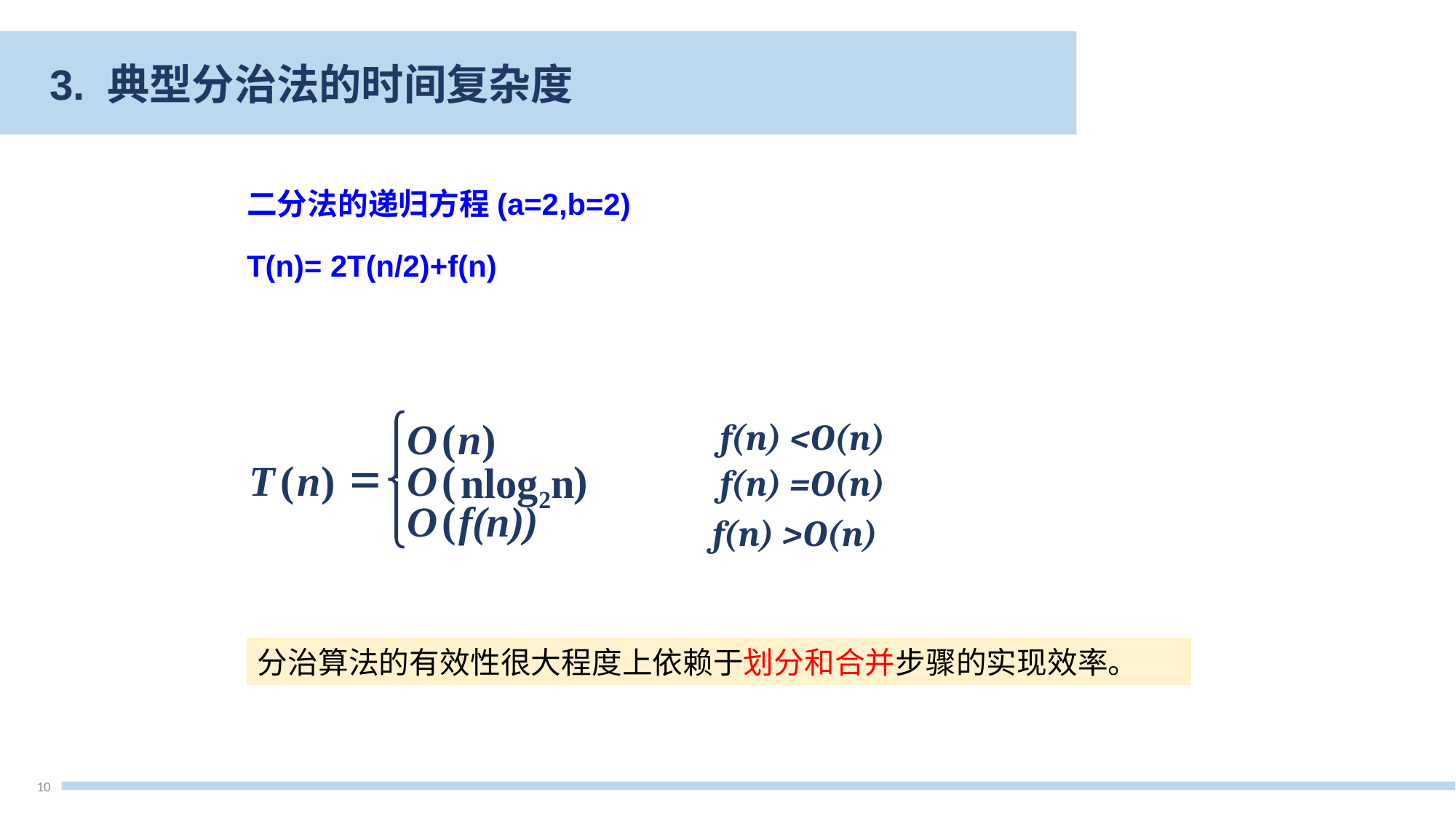

3. 典型分治法的时间复杂度
二分法的递归方程(a=2,b=2)
T(n)= 2T(n/2)+f(n)

O
(
n
)
 f(n) <O(n)

=
T
(
n
)
O
(
)

nlog2n

O
(
f(n))

 f(n) =O(n)
 f(n) >O(n)
分治算法的有效性很大程度上依赖于划分和合并步骤的实现效率。
10